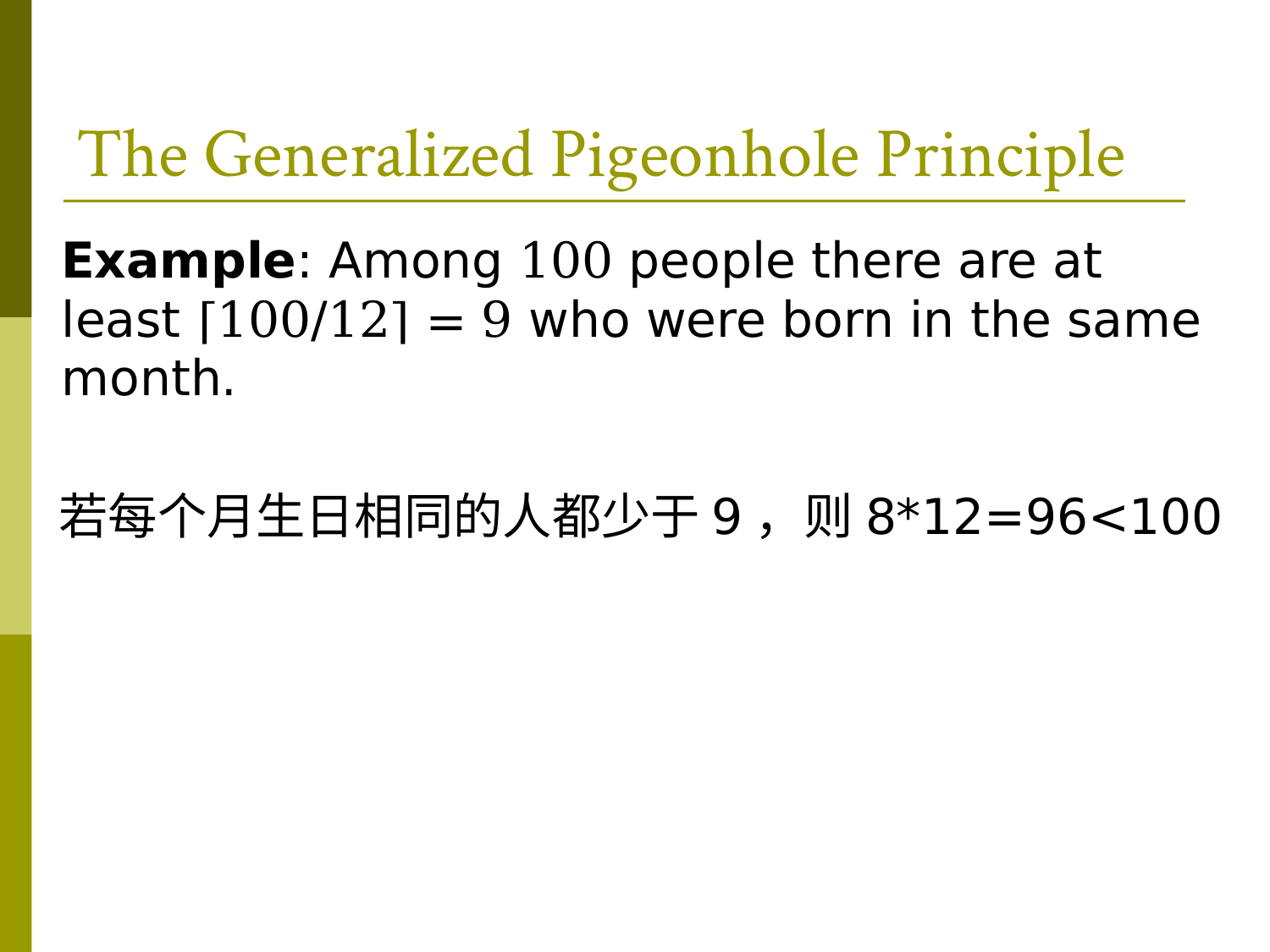

# The Generalized Pigeonhole Principle
   Example: Among 100 people there are at least ⌈100/12⌉ = 9 who were born in the same month.

   若每个月生日相同的人都少于9，则8*12=96<100